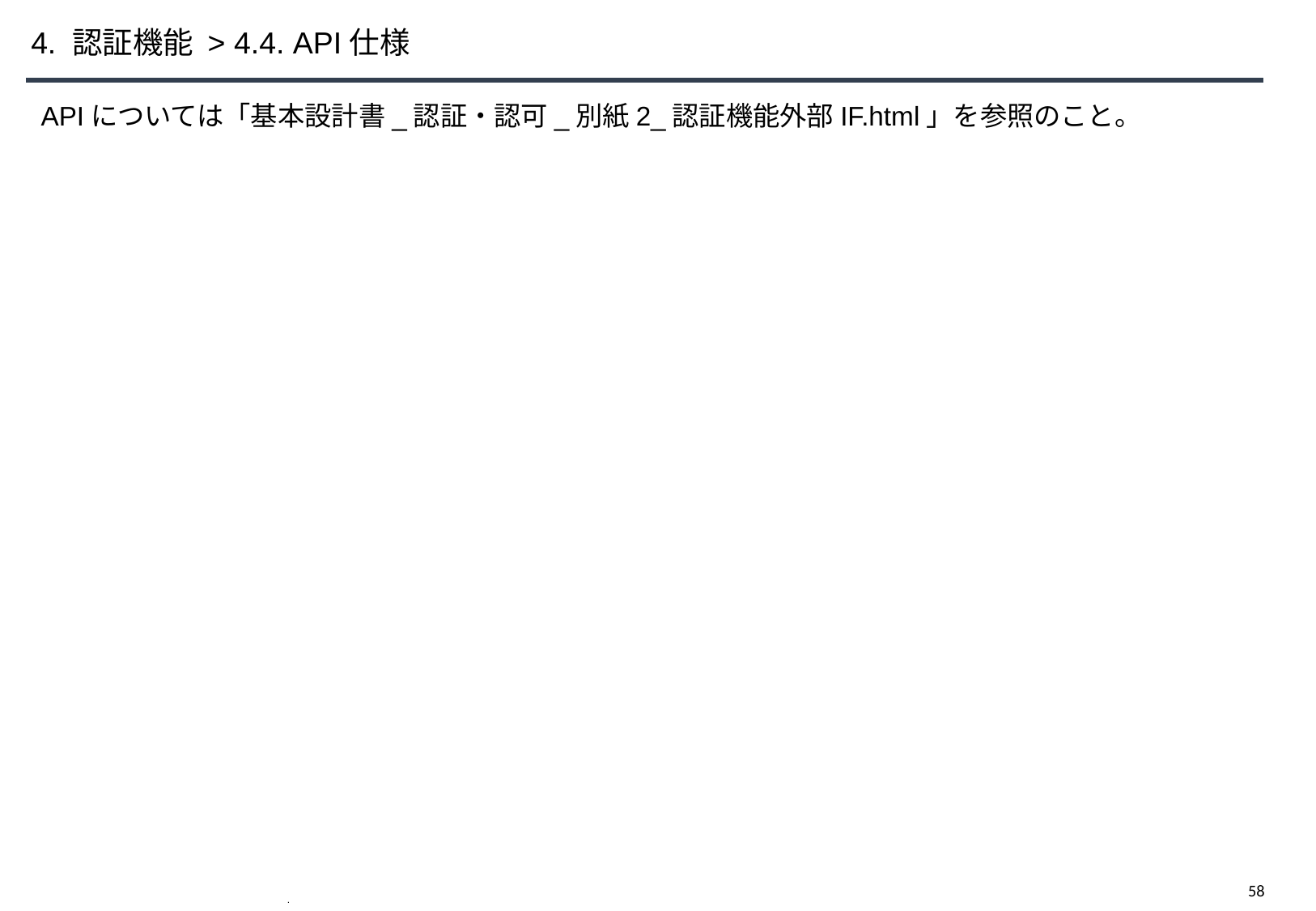

# 4. 認証機能 > 4.4. API仕様
APIについては「基本設計書_認証・認可_別紙2_認証機能外部IF.html」を参照のこと。